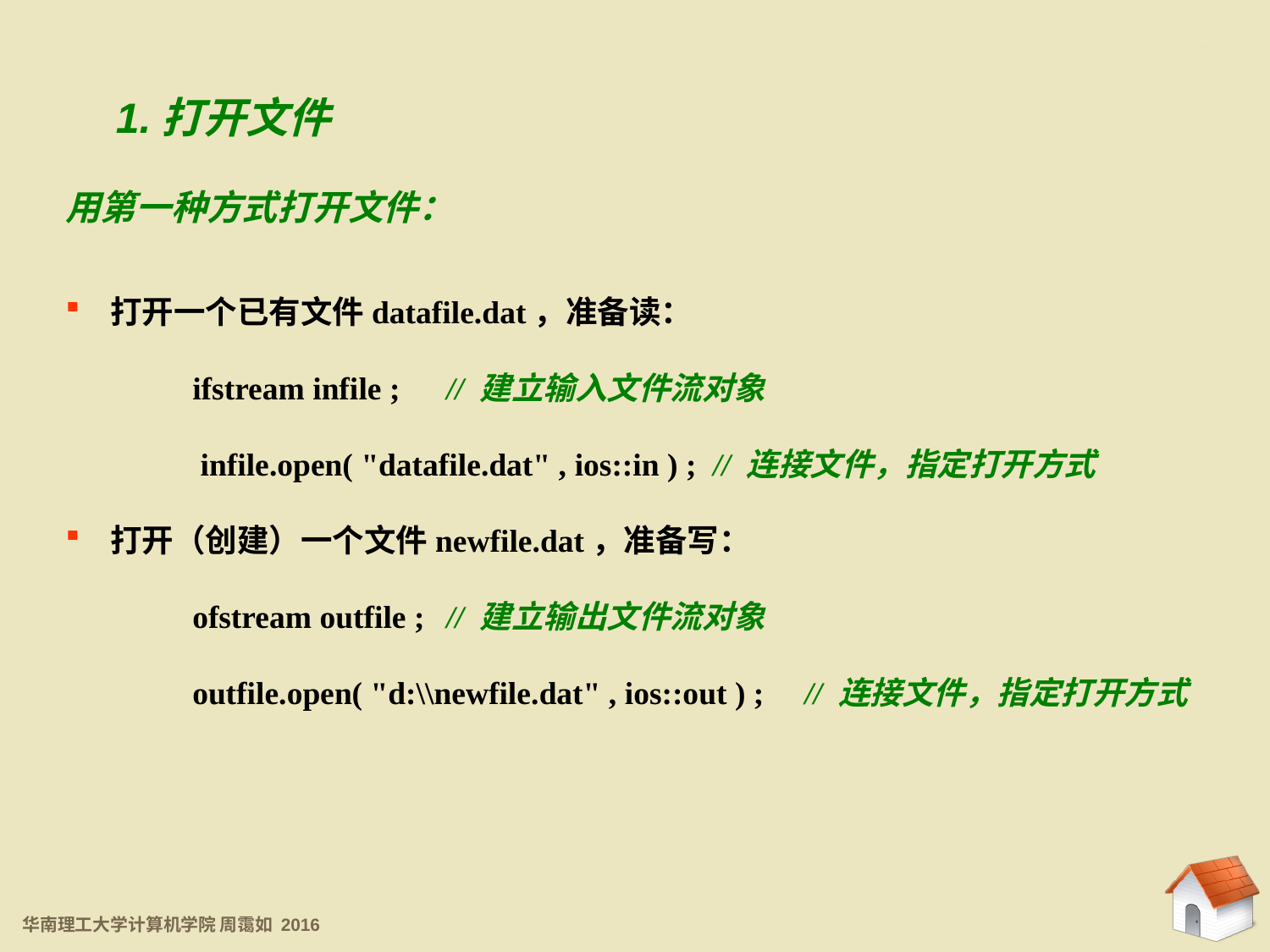

11.5.2  打开和关闭文件
1.打开文件
用第一种方式打开文件：
 打开一个已有文件datafile.dat，准备读：
  	ifstream infile ;	// 建立输入文件流对象
 	 infile.open( "datafile.dat" , ios::in ) ;  // 连接文件，指定打开方式
 打开（创建）一个文件newfile.dat，准备写：
  	ofstream outfile ;	// 建立输出文件流对象
  	outfile.open( "d:\\newfile.dat" , ios::out ) ;     // 连接文件，指定打开方式